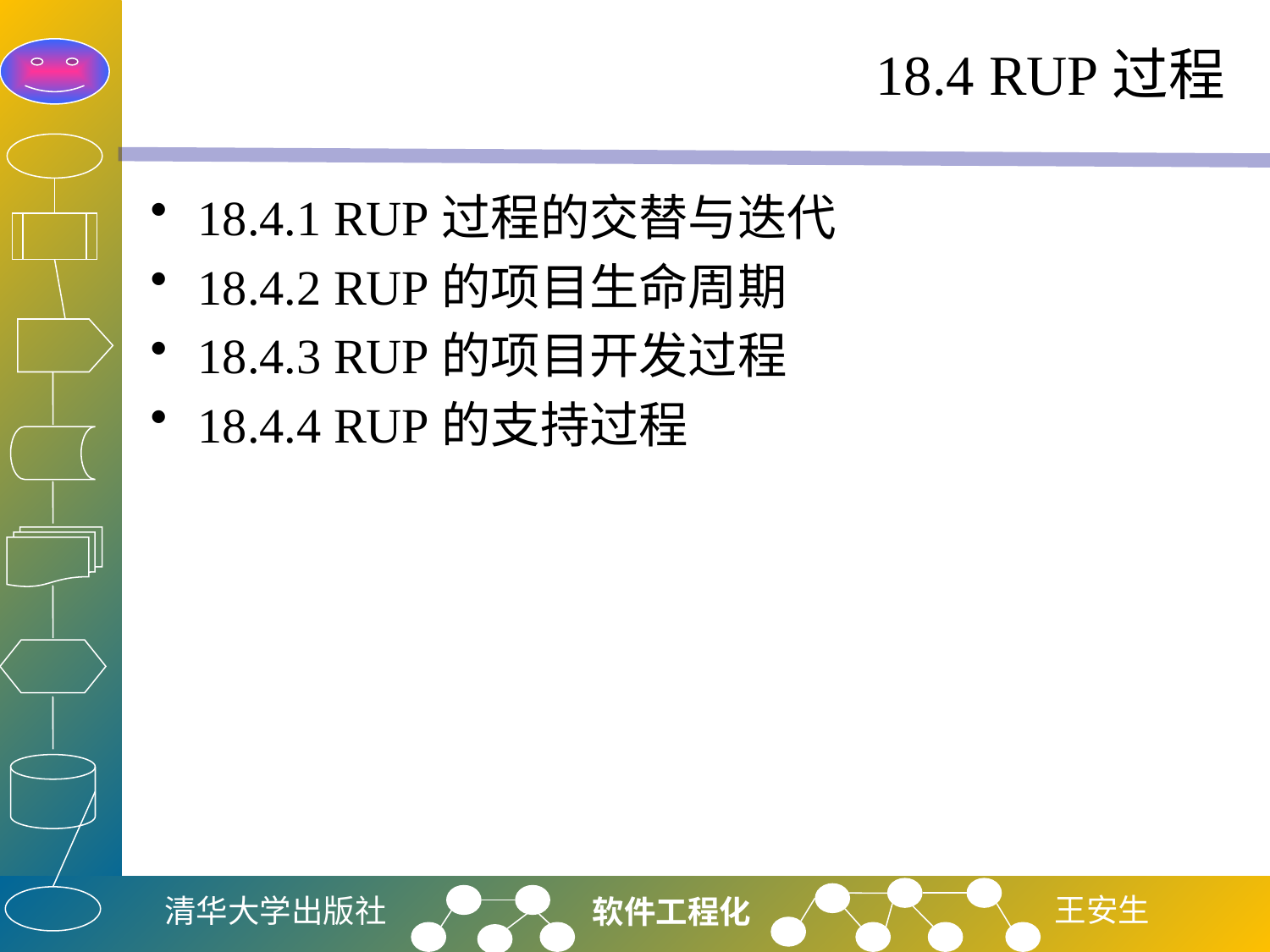

# 18.4 RUP过程
18.4.1 RUP过程的交替与迭代
18.4.2 RUP的项目生命周期
18.4.3 RUP的项目开发过程
18.4.4 RUP的支持过程